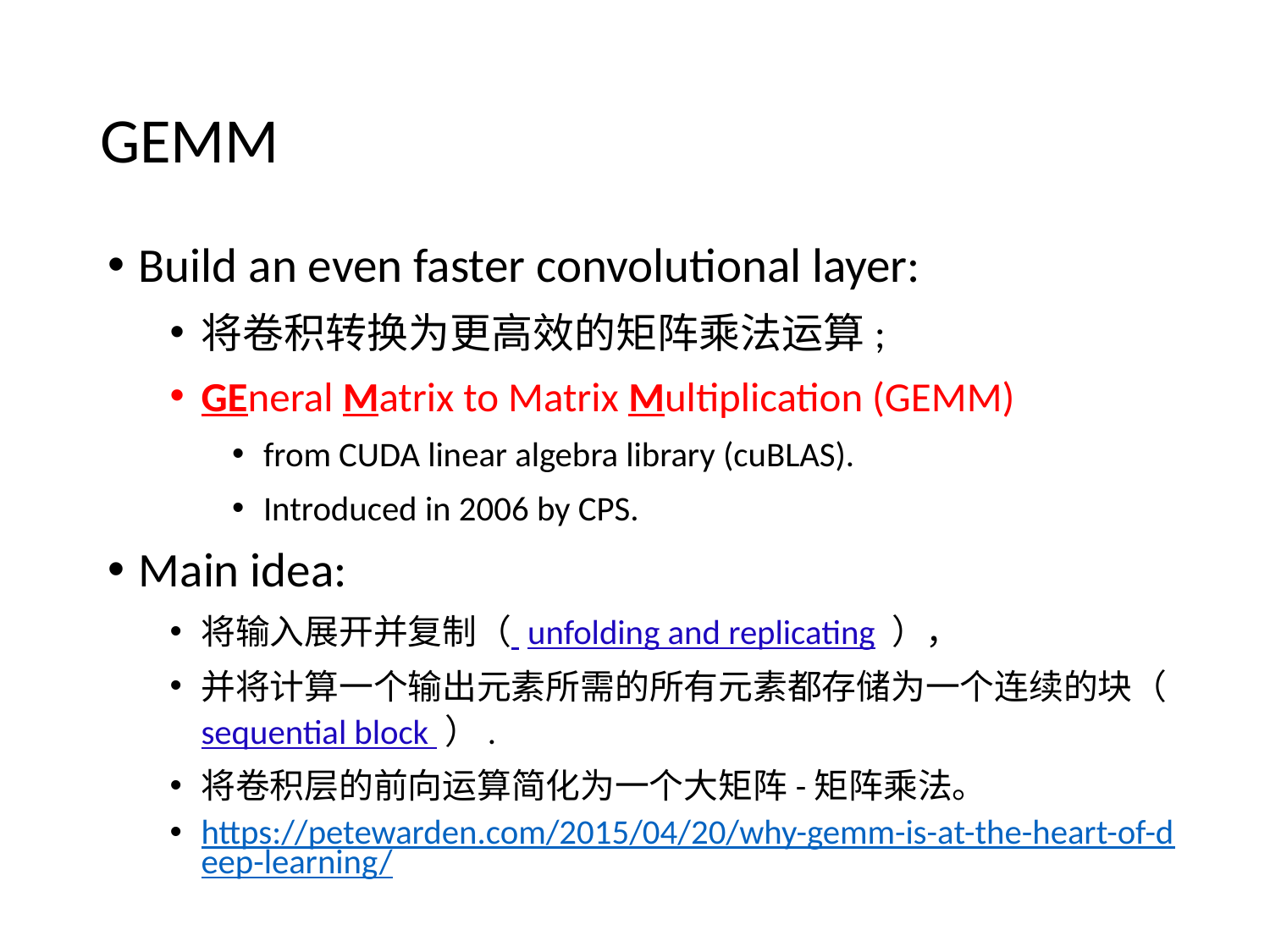

# GEMM
Build an even faster convolutional layer:
将卷积转换为更高效的矩阵乘法运算;
GEneral Matrix to Matrix Multiplication (GEMM)
from CUDA linear algebra library (cuBLAS).
Introduced in 2006 by CPS.
Main idea:
将输入展开并复制（ unfolding and replicating ），
并将计算一个输出元素所需的所有元素都存储为一个连续的块（ sequential block ）.
将卷积层的前向运算简化为一个大矩阵-矩阵乘法。
https://petewarden.com/2015/04/20/why-gemm-is-at-the-heart-of-deep-learning/